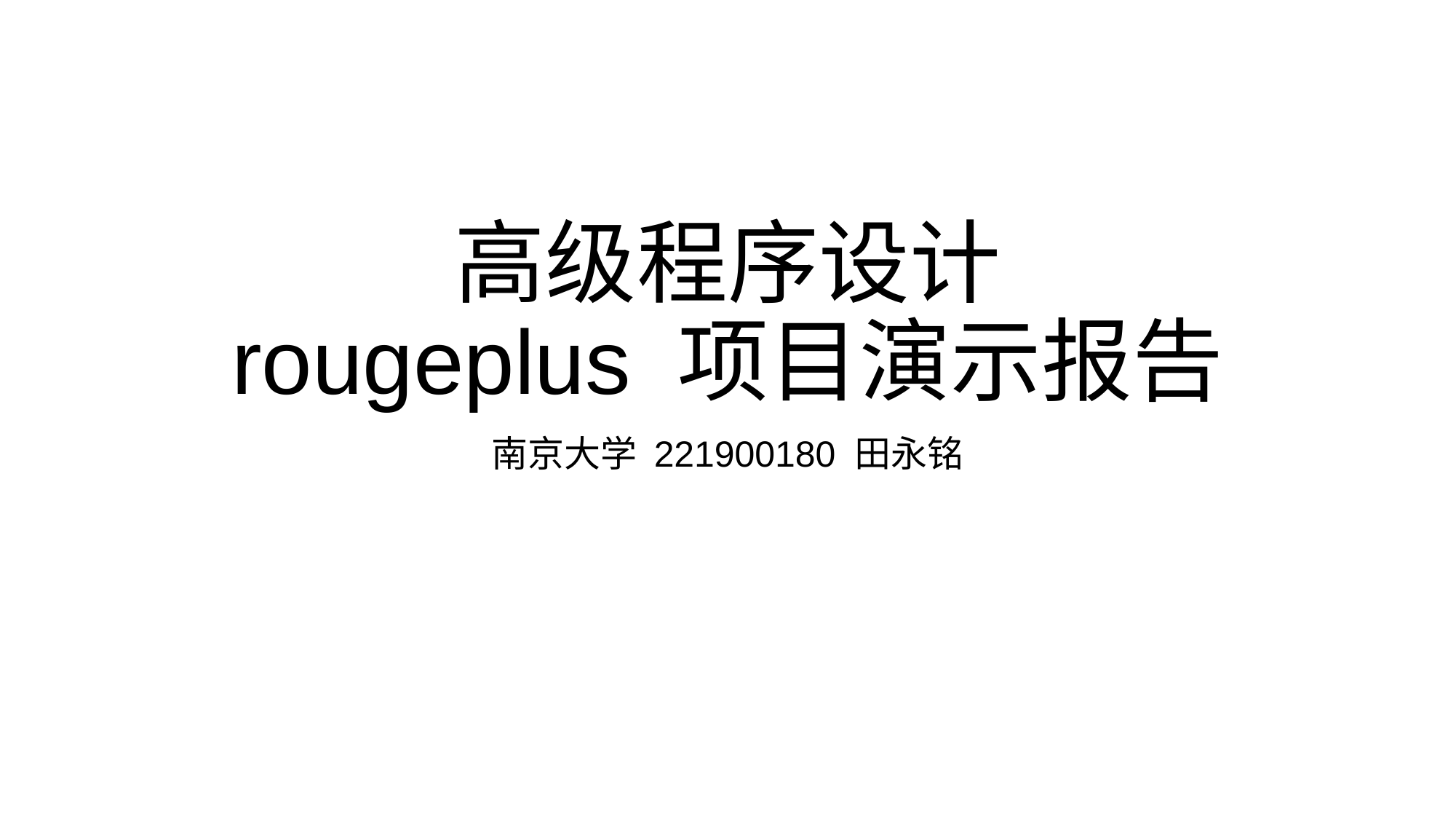

# 高级程序设计 rougeplus 项目演示报告
南京大学 221900180 田永铭